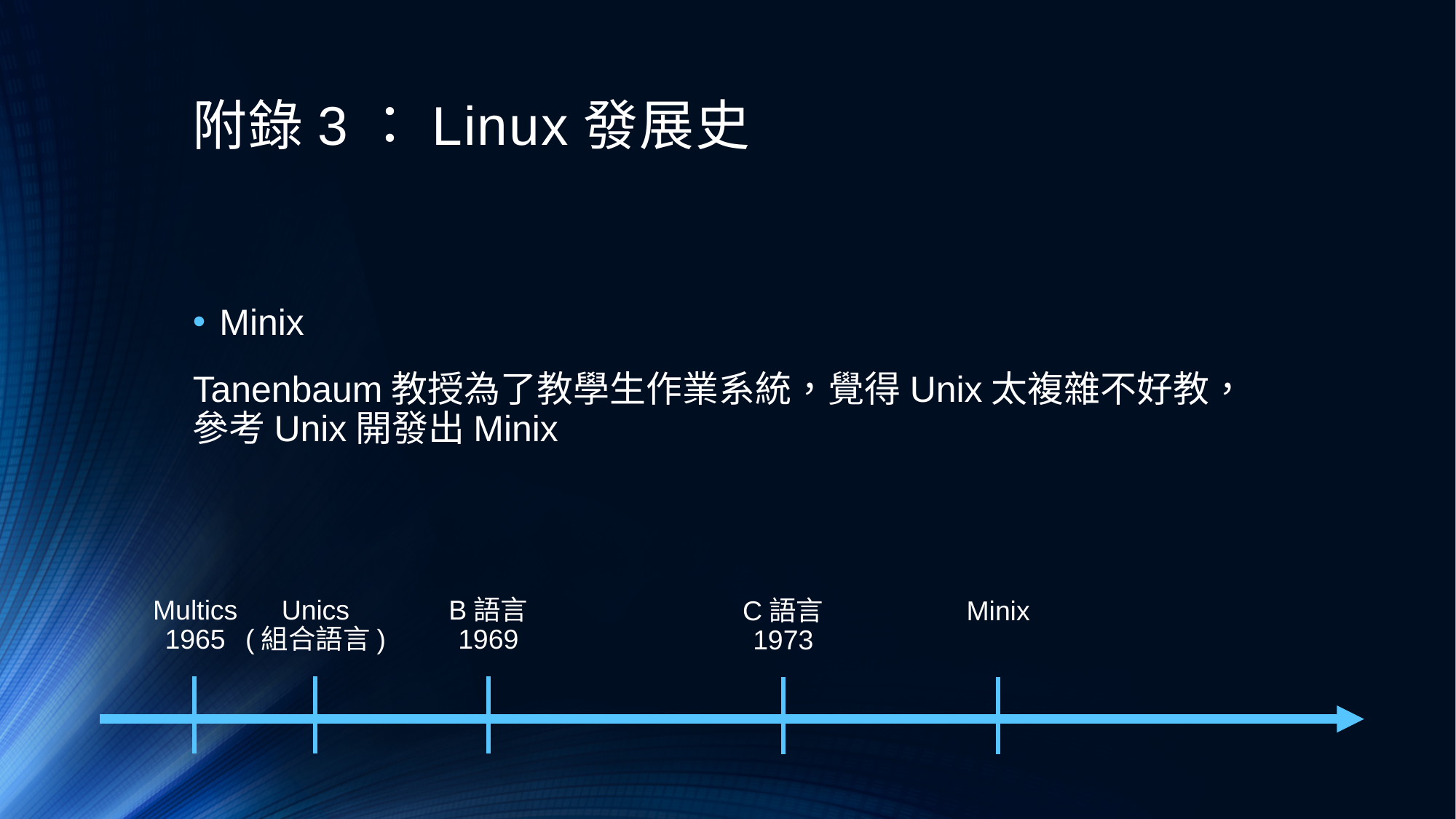

# 附錄3：Linux發展史

Minix
Tanenbaum教授為了教學生作業系統，覺得Unix太複雜不好教，參考Unix開發出Minix
B語言
1969
Unics
(組合語言)
Multics
1965
C語言
1973
Minix